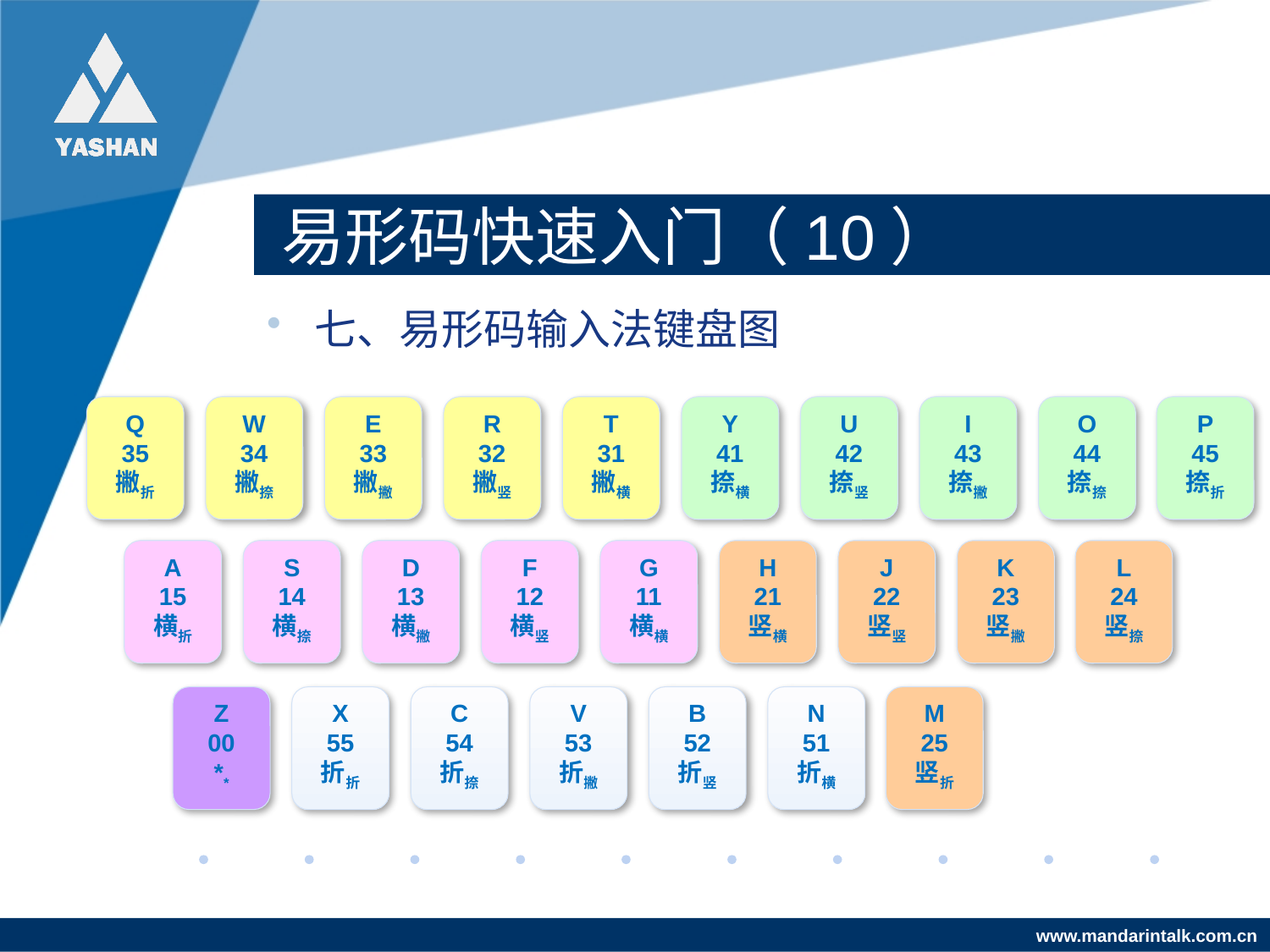

# 易形码快速入门（10）
七、易形码输入法键盘图
Q
35
撇折
W
34
撇捺
E
33
撇撇
R
32
撇竖
T
31
撇横
Y
41
捺横
U
42
捺竖
I
43
捺撇
O
44
捺捺
P
45
捺折
A
15
横折
S
14
横捺
D
13
横撇
F
12
横竖
G
11
横横
H
21
竖横
J
22
竖竖
K
23
竖撇
L
24
竖捺
Z
00
**
X
55
折折
C
54
折捺
V
53
折撇
B
52
折竖
N
51
折横
M
25
竖折